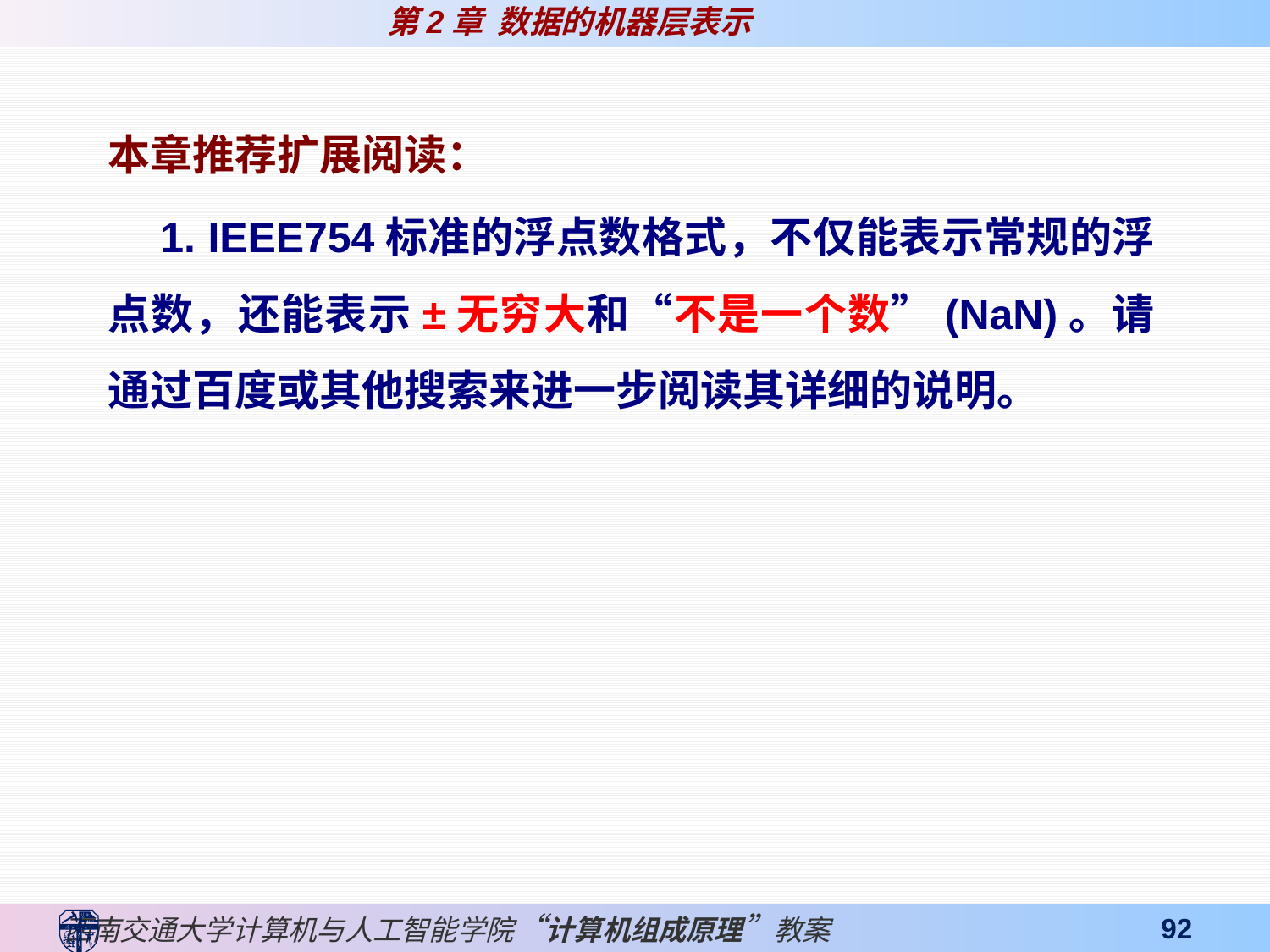

本章推荐扩展阅读：
    1. IEEE754标准的浮点数格式，不仅能表示常规的浮点数，还能表示±无穷大和“不是一个数”(NaN)。请通过百度或其他搜索来进一步阅读其详细的说明。